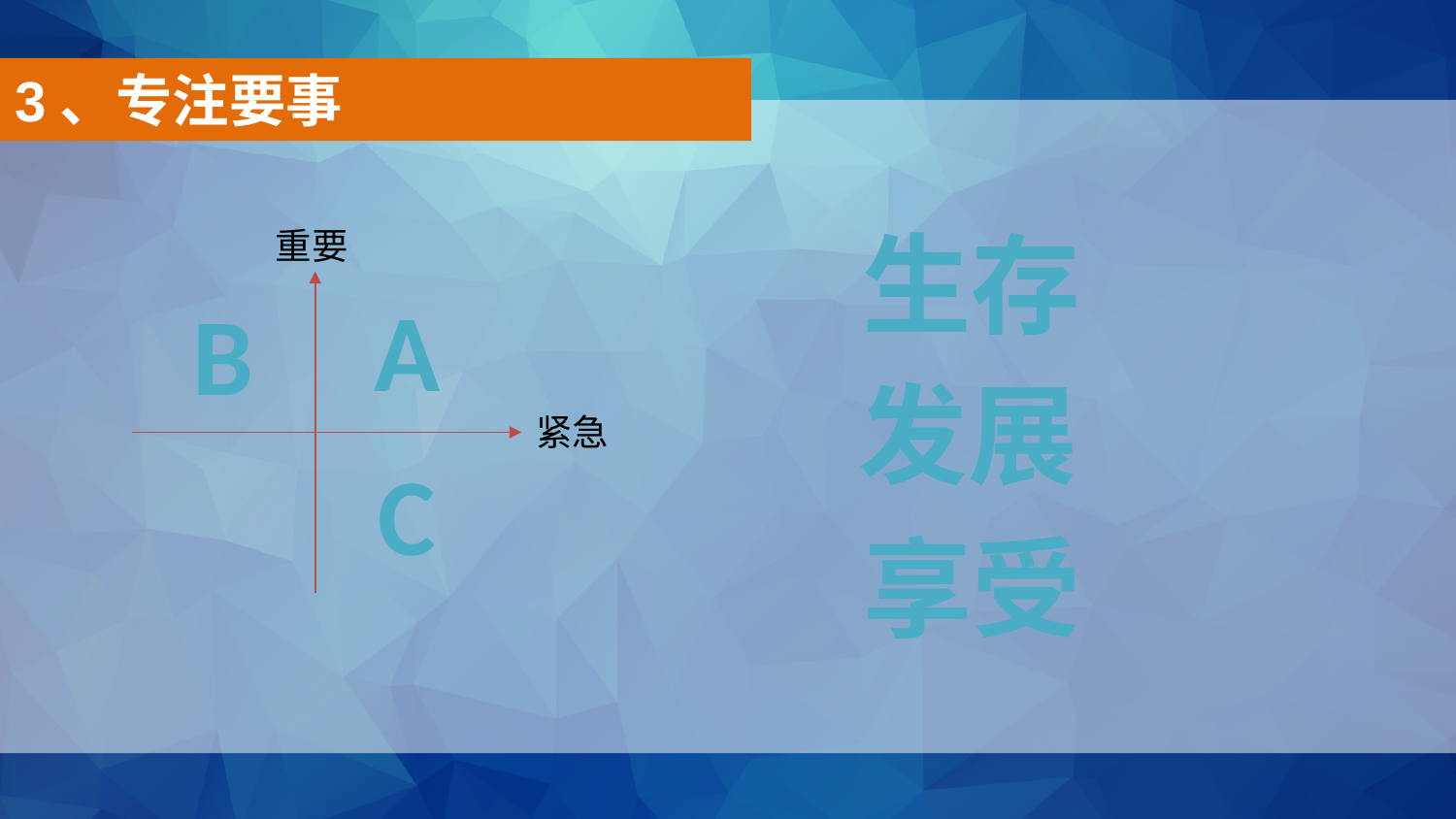

3、专注要事

生存
重要
A
B
发展
紧急
C
享受